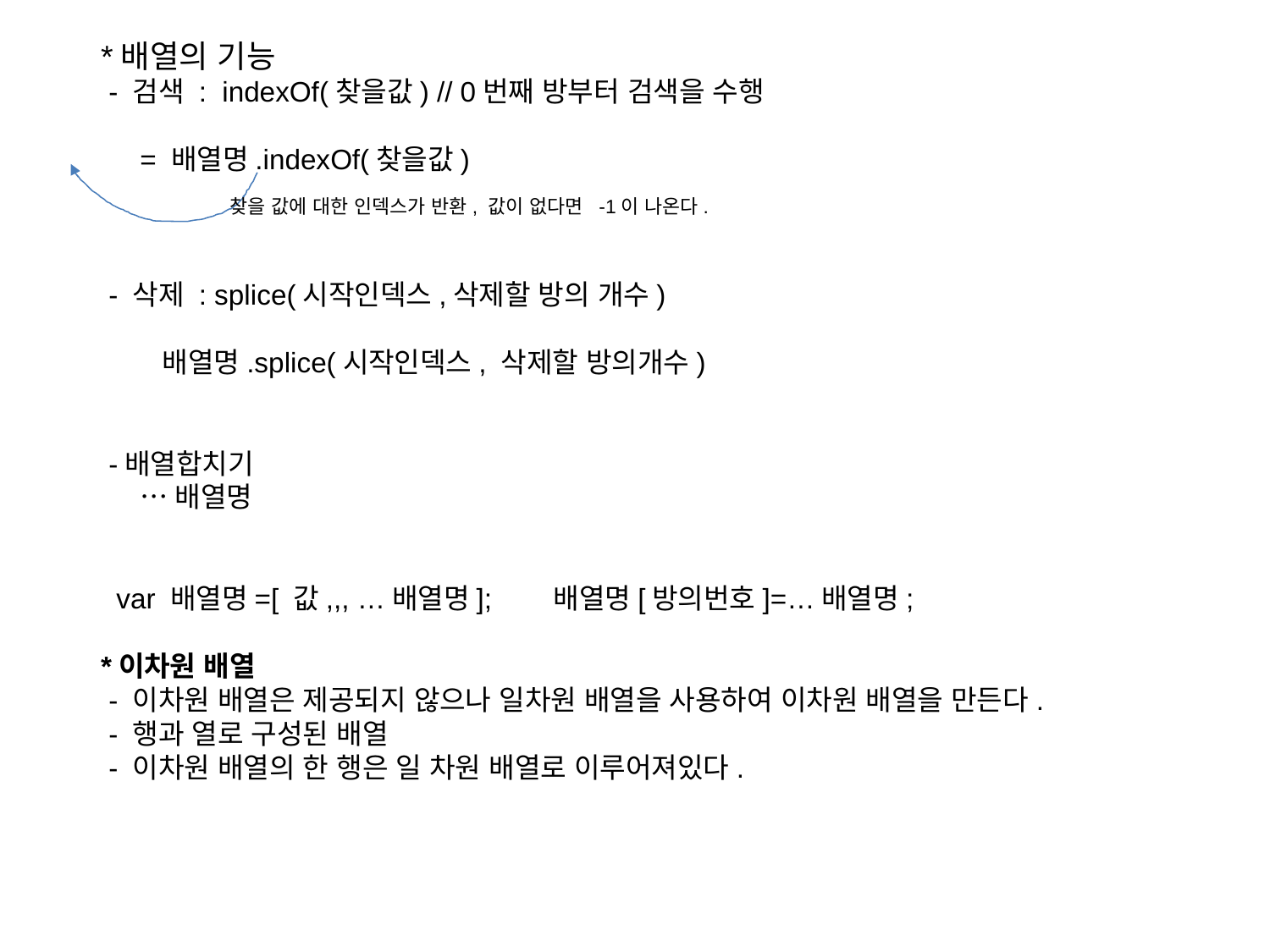

*배열의 기능
 - 검색 :  indexOf(찾을값) // 0번째 방부터 검색을 수행

     = 배열명.indexOf(찾을값)

 - 삭제 : splice(시작인덱스,삭제할 방의 개수)

       배열명.splice(시작인덱스, 삭제할 방의개수)

 -배열합치기
     …배열명

  var 배열명=[ 값,,, …배열명];       배열명[방의번호]=…배열명;

*이차원 배열
 - 이차원 배열은 제공되지 않으나 일차원 배열을 사용하여 이차원 배열을 만든다.
 - 행과 열로 구성된 배열
 - 이차원 배열의 한 행은 일 차원 배열로 이루어져있다.

찾을 값에 대한 인덱스가 반환, 값이 없다면  -1이 나온다.